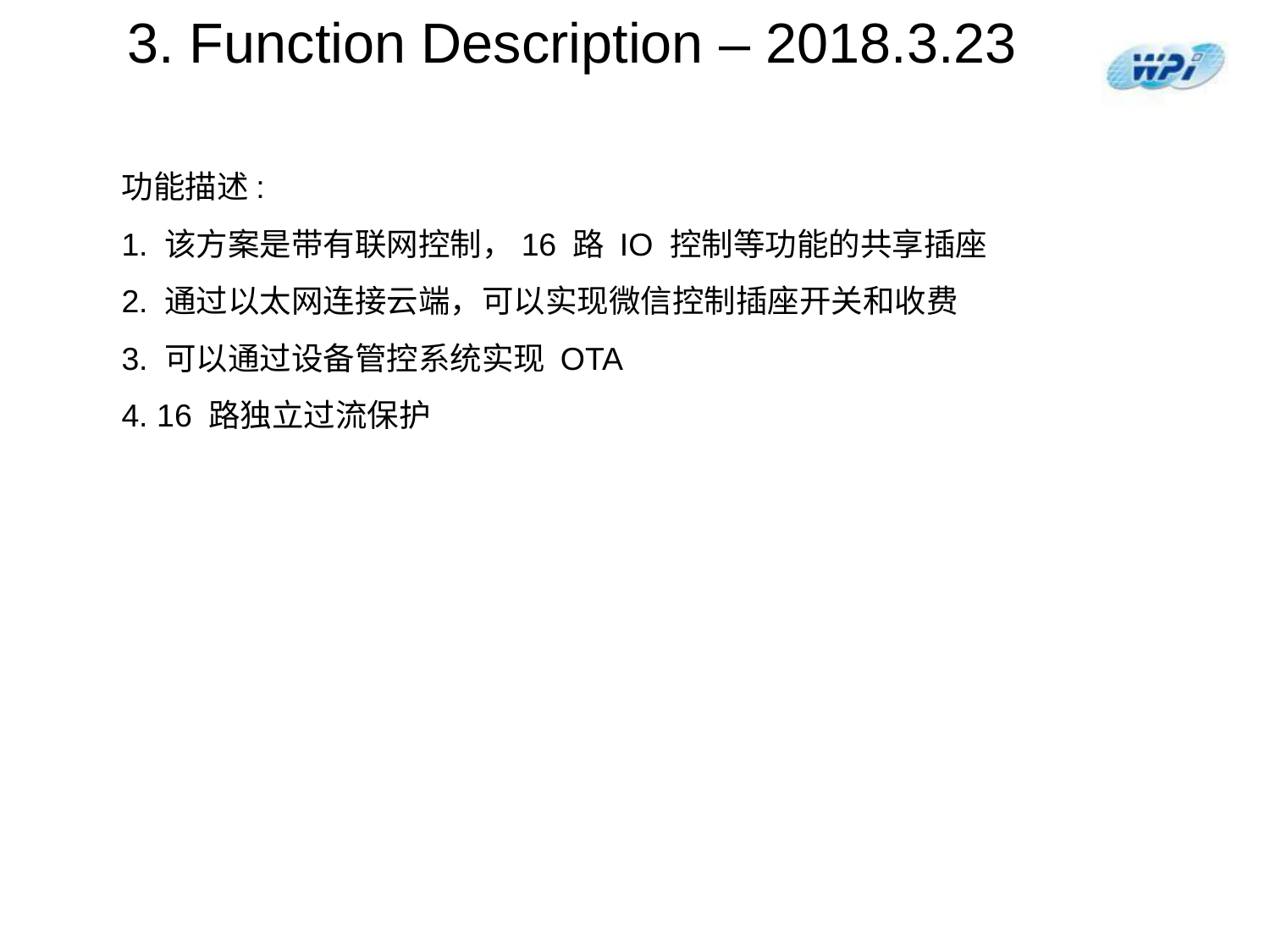

3. Function Description – 2018.3.23
功能描述:
1. 该方案是带有联网控制，16 路 IO 控制等功能的共享插座
2. 通过以太网连接云端，可以实现微信控制插座开关和收费
3. 可以通过设备管控系统实现 OTA
4. 16 路独立过流保护